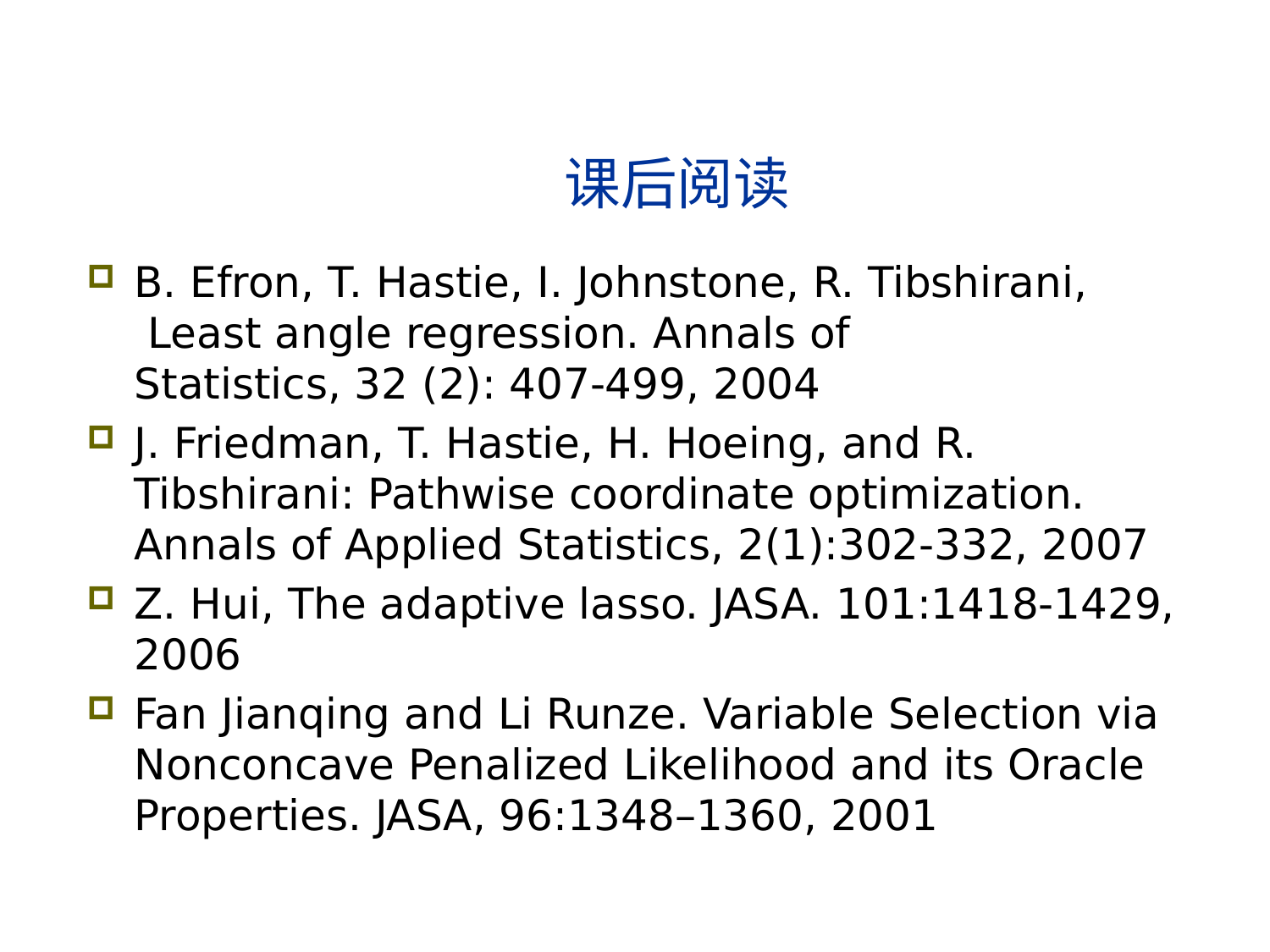

# 课后阅读
B. Efron, T. Hastie, I. Johnstone, R. Tibshirani,  Least angle regression. Annals of Statistics, 32 (2): 407-499, 2004
J. Friedman, T. Hastie, H. Hoeing, and R. Tibshirani: Pathwise coordinate optimization. Annals of Applied Statistics, 2(1):302-332, 2007
Z. Hui, The adaptive lasso. JASA. 101:1418-1429, 2006
Fan Jianqing and Li Runze. Variable Selection via Nonconcave Penalized Likelihood and its Oracle Properties. JASA, 96:1348–1360, 2001